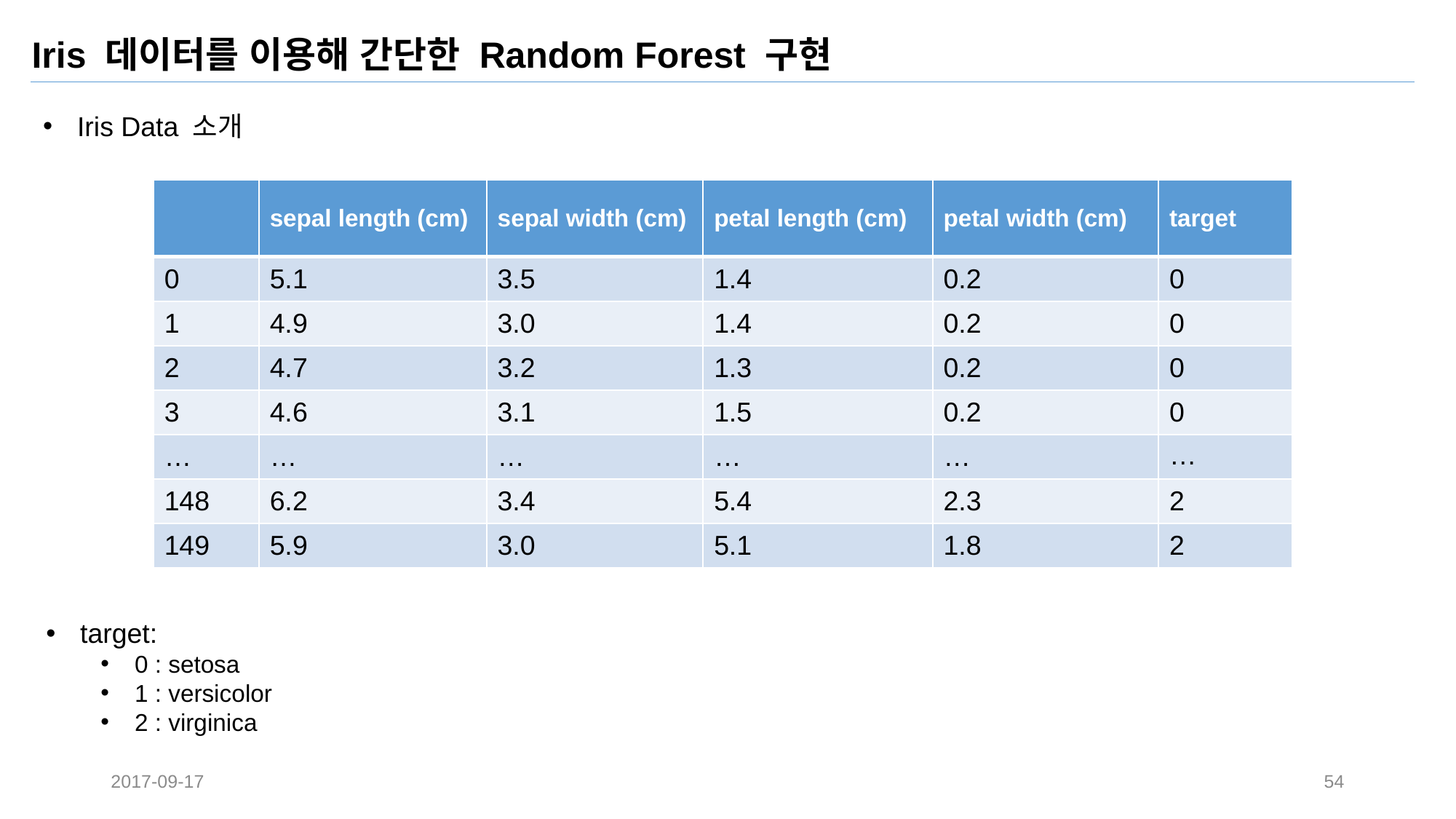

Iris 데이터를 이용해 간단한 Random Forest 구현
Iris Data 소개
|  | sepal length (cm) | sepal width (cm) | petal length (cm) | petal width (cm) | target |
| --- | --- | --- | --- | --- | --- |
| 0 | 5.1 | 3.5 | 1.4 | 0.2 | 0 |
| 1 | 4.9 | 3.0 | 1.4 | 0.2 | 0 |
| 2 | 4.7 | 3.2 | 1.3 | 0.2 | 0 |
| 3 | 4.6 | 3.1 | 1.5 | 0.2 | 0 |
| … | … | … | … | … | … |
| 148 | 6.2 | 3.4 | 5.4 | 2.3 | 2 |
| 149 | 5.9 | 3.0 | 5.1 | 1.8 | 2 |
target:
0 : setosa
1 : versicolor
2 : virginica

2017-09-17
54